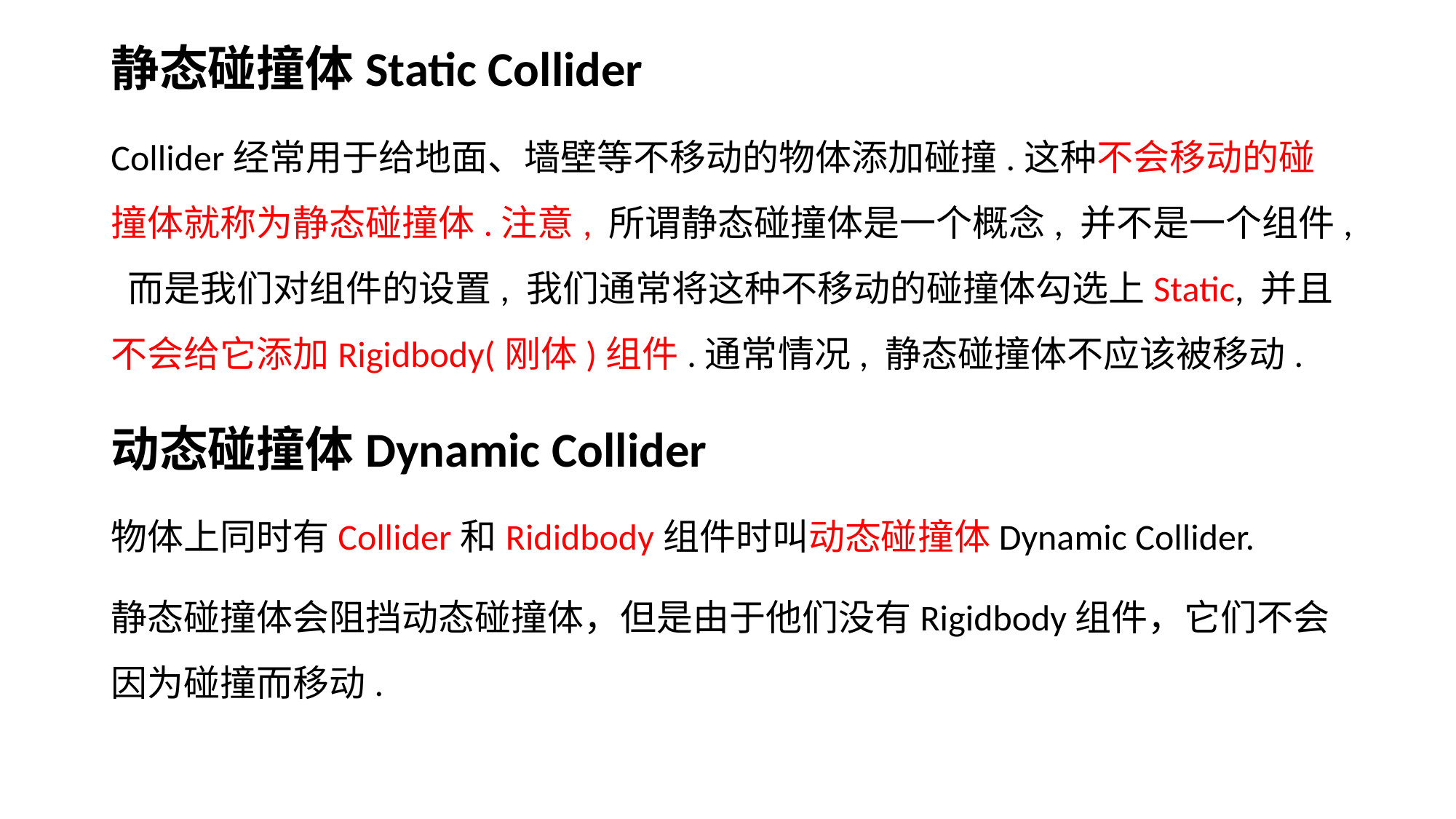

静态碰撞体Static Collider
Collider经常用于给地面、墙壁等不移动的物体添加碰撞.这种不会移动的碰撞体就称为静态碰撞体.注意, 所谓静态碰撞体是一个概念, 并不是一个组件, 而是我们对组件的设置, 我们通常将这种不移动的碰撞体勾选上Static, 并且不会给它添加Rigidbody(刚体)组件.通常情况, 静态碰撞体不应该被移动.
动态碰撞体Dynamic Collider
物体上同时有Collider和Rididbody组件时叫动态碰撞体Dynamic Collider.
静态碰撞体会阻挡动态碰撞体，但是由于他们没有Rigidbody组件，它们不会因为碰撞而移动.